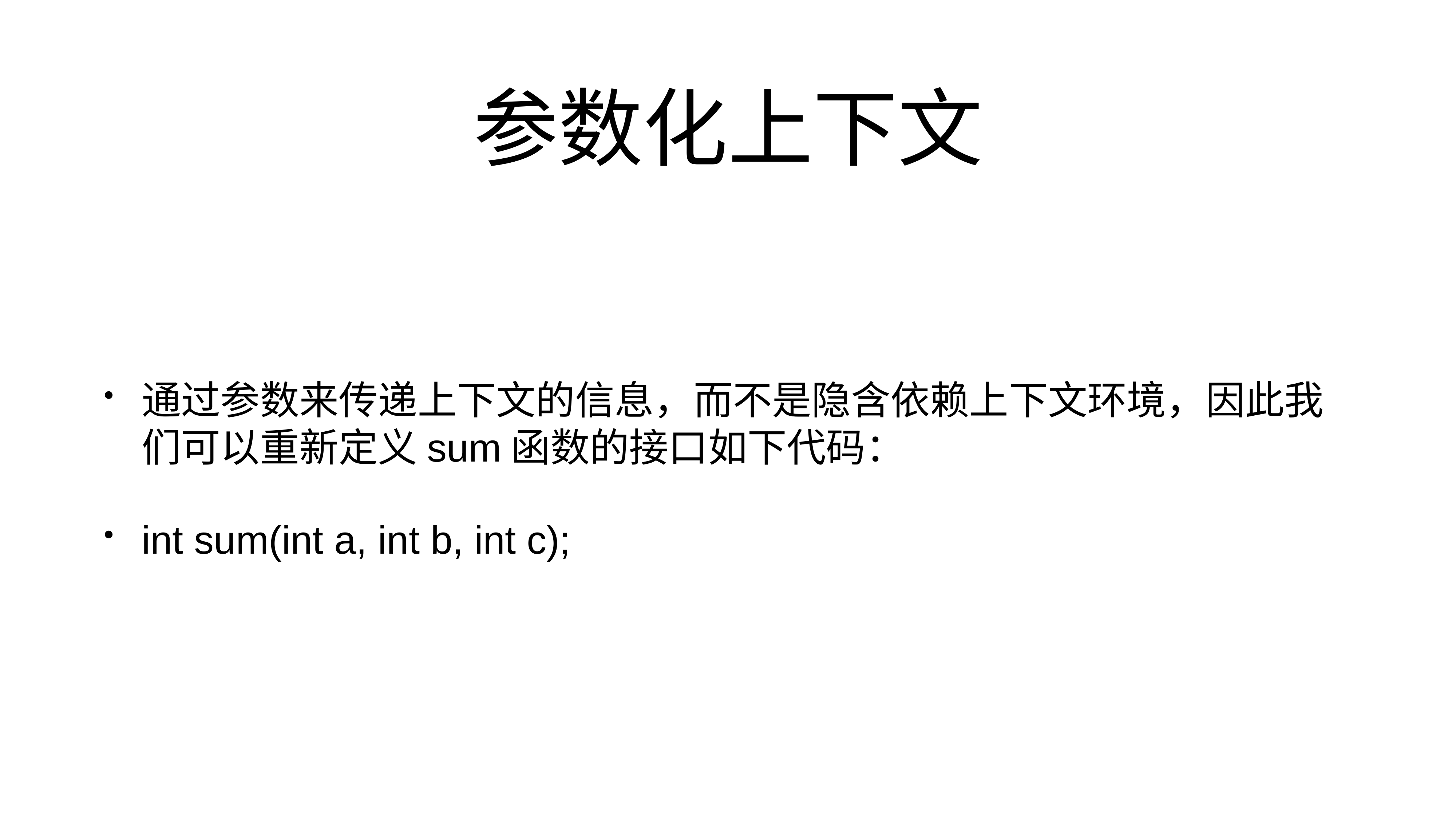

# 参数化上下文
通过参数来传递上下文的信息，而不是隐含依赖上下文环境，因此我们可以重新定义sum函数的接口如下代码：
int sum(int a, int b, int c);